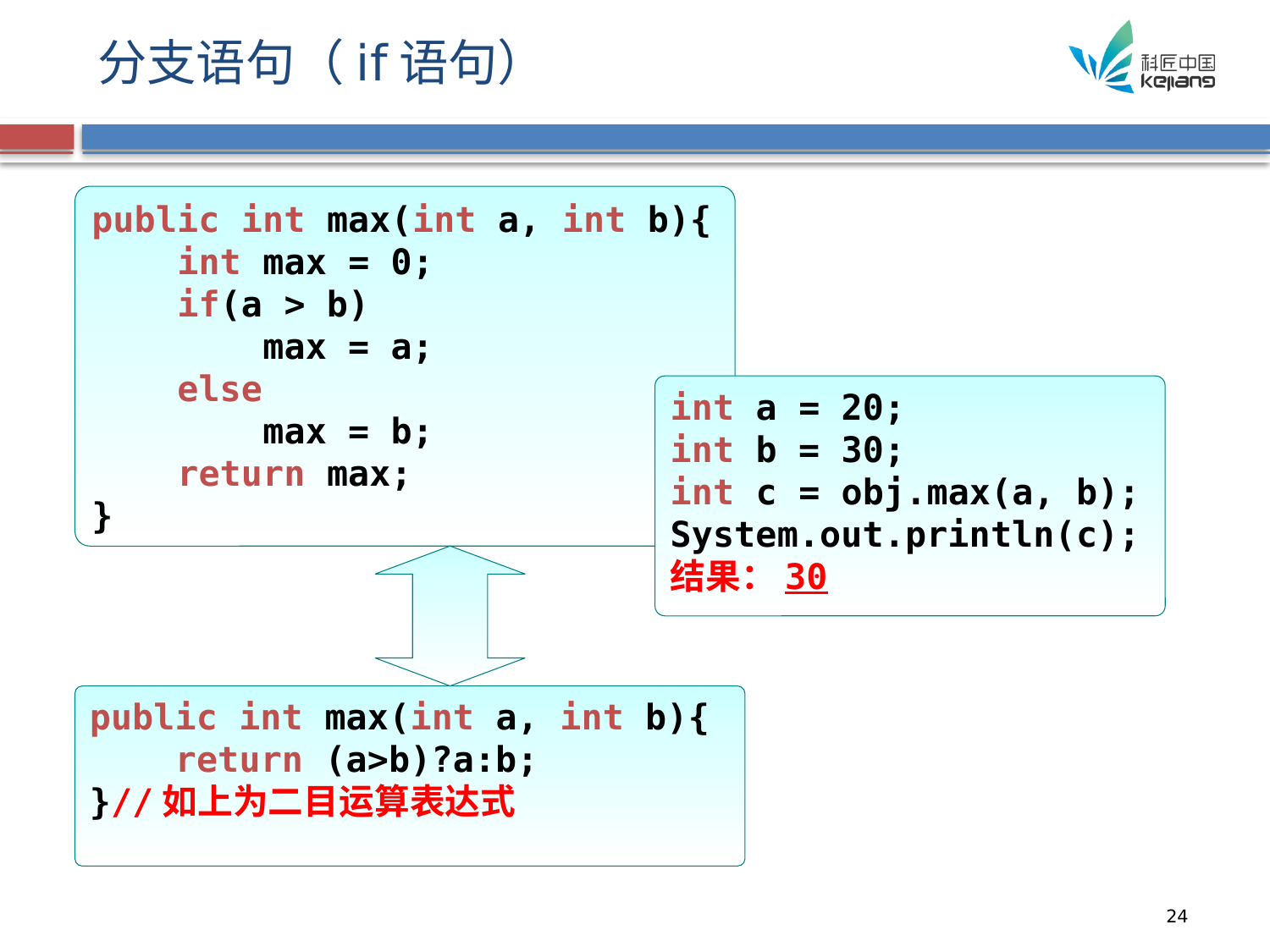

# 分支语句（if语句）
public int max(int a, int b){
    int max = 0;
    if(a > b)
        max = a;
    else
        max = b;
    return max;
}
int a = 20;
int b = 30;
int c = obj.max(a, b);
System.out.println(c);
结果：30

public int max(int a, int b){
    return (a>b)?a:b;
}//如上为二目运算表达式
24